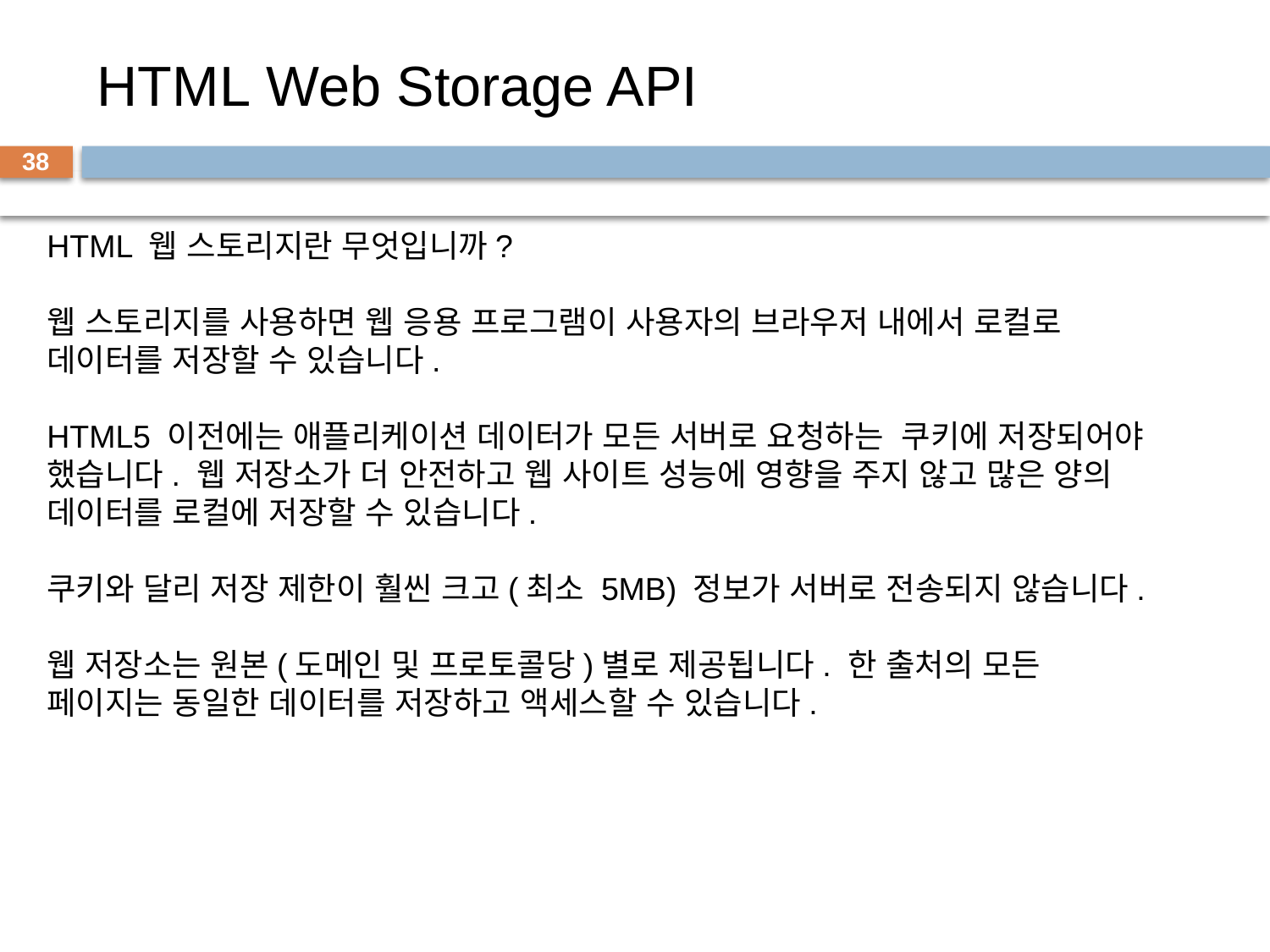

# HTML Web Storage API
38
HTML 웹 스토리지란 무엇입니까?
웹 스토리지를 사용하면 웹 응용 프로그램이 사용자의 브라우저 내에서 로컬로 데이터를 저장할 수 있습니다.

HTML5 이전에는 애플리케이션 데이터가 모든 서버로 요청하는  쿠키에 저장되어야 했습니다. 웹 저장소가 더 안전하고 웹 사이트 성능에 영향을 주지 않고 많은 양의 데이터를 로컬에 저장할 수 있습니다.

쿠키와 달리 저장 제한이 훨씬 크고(최소 5MB) 정보가 서버로 전송되지 않습니다.

웹 저장소는 원본(도메인 및 프로토콜당)별로 제공됩니다. 한 출처의 모든
페이지는 동일한 데이터를 저장하고 액세스할 수 있습니다.